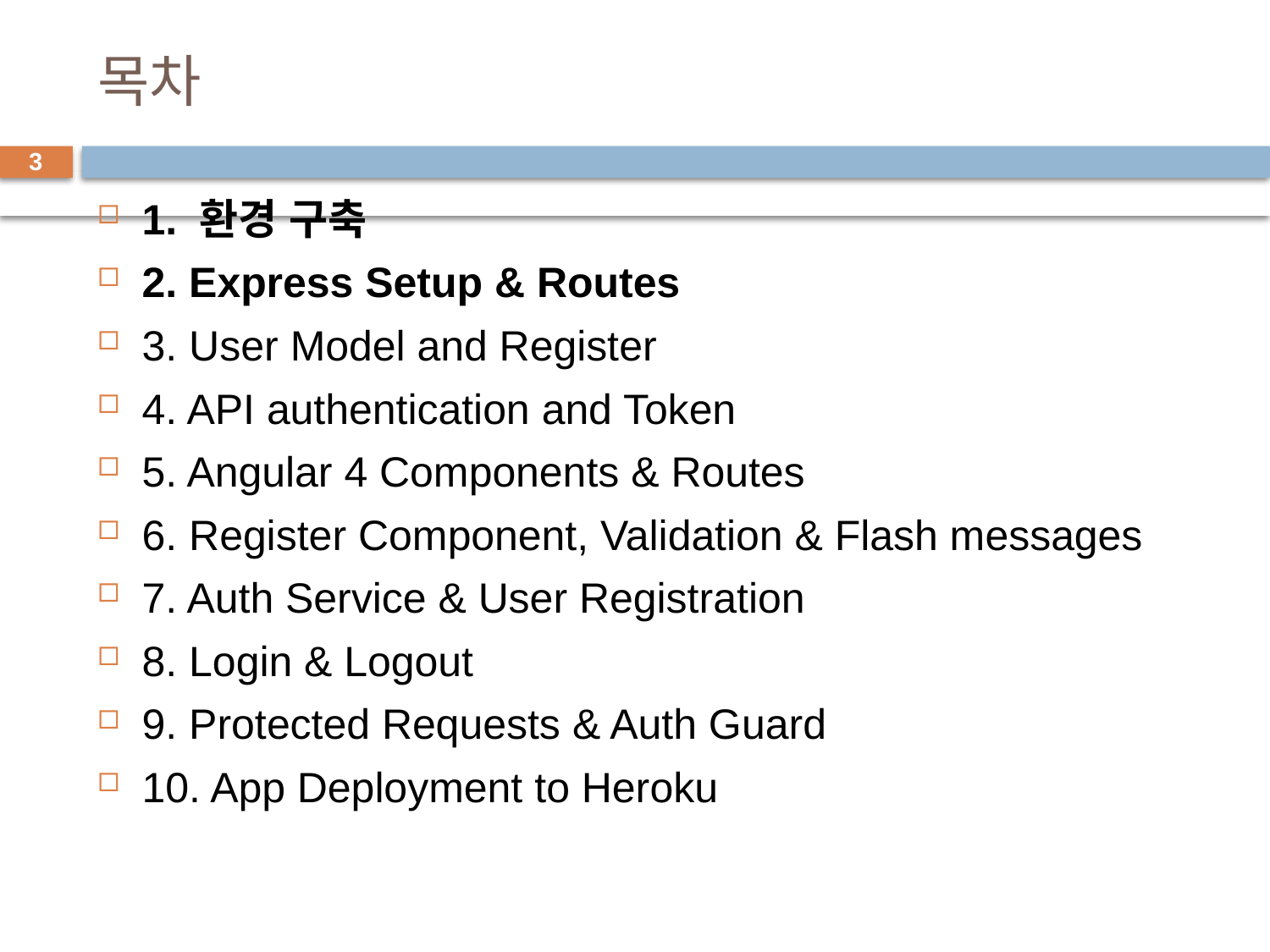

# 목차
3
1. 환경 구축
2. Express Setup & Routes
3. User Model and Register
4. API authentication and Token
5. Angular 4 Components & Routes
6. Register Component, Validation & Flash messages
7. Auth Service & User Registration
8. Login & Logout
9. Protected Requests & Auth Guard
10. App Deployment to Heroku